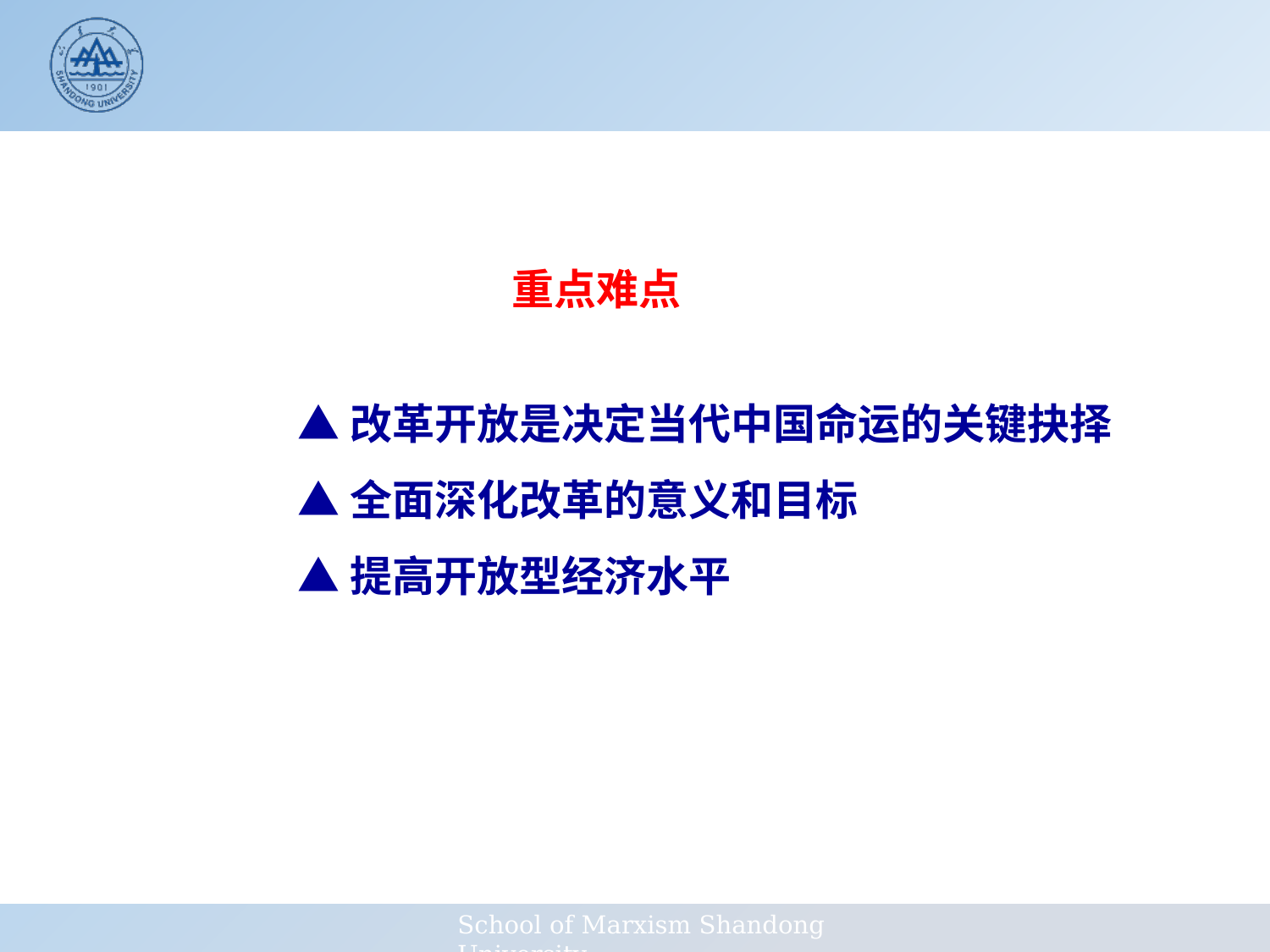

重点难点
▲改革开放是决定当代中国命运的关键抉择
▲全面深化改革的意义和目标
▲提高开放型经济水平